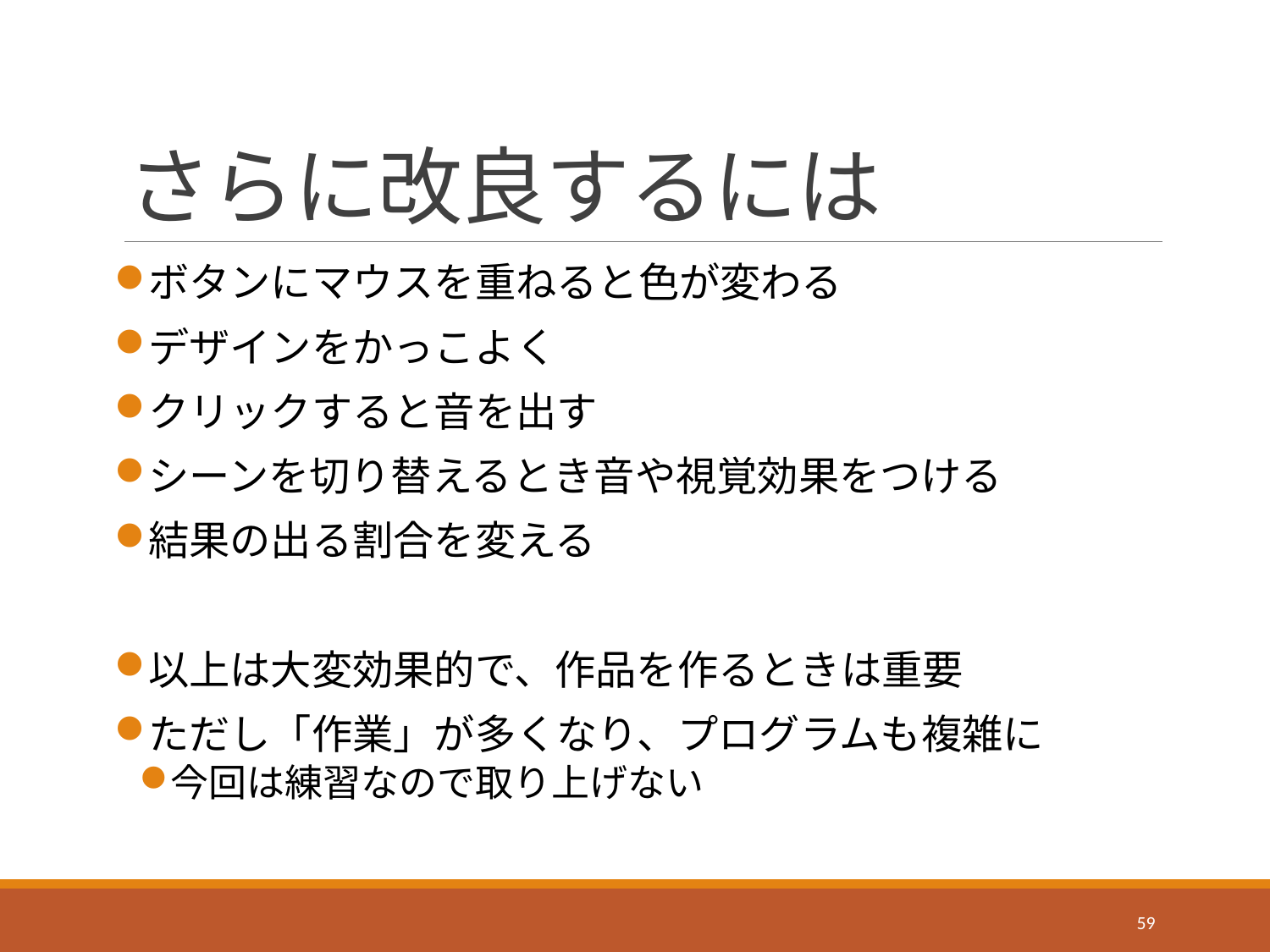

# さらに改良するには
ボタンにマウスを重ねると色が変わる
デザインをかっこよく
クリックすると音を出す
シーンを切り替えるとき音や視覚効果をつける
結果の出る割合を変える

以上は大変効果的で、作品を作るときは重要
ただし「作業」が多くなり、プログラムも複雑に
今回は練習なので取り上げない
59